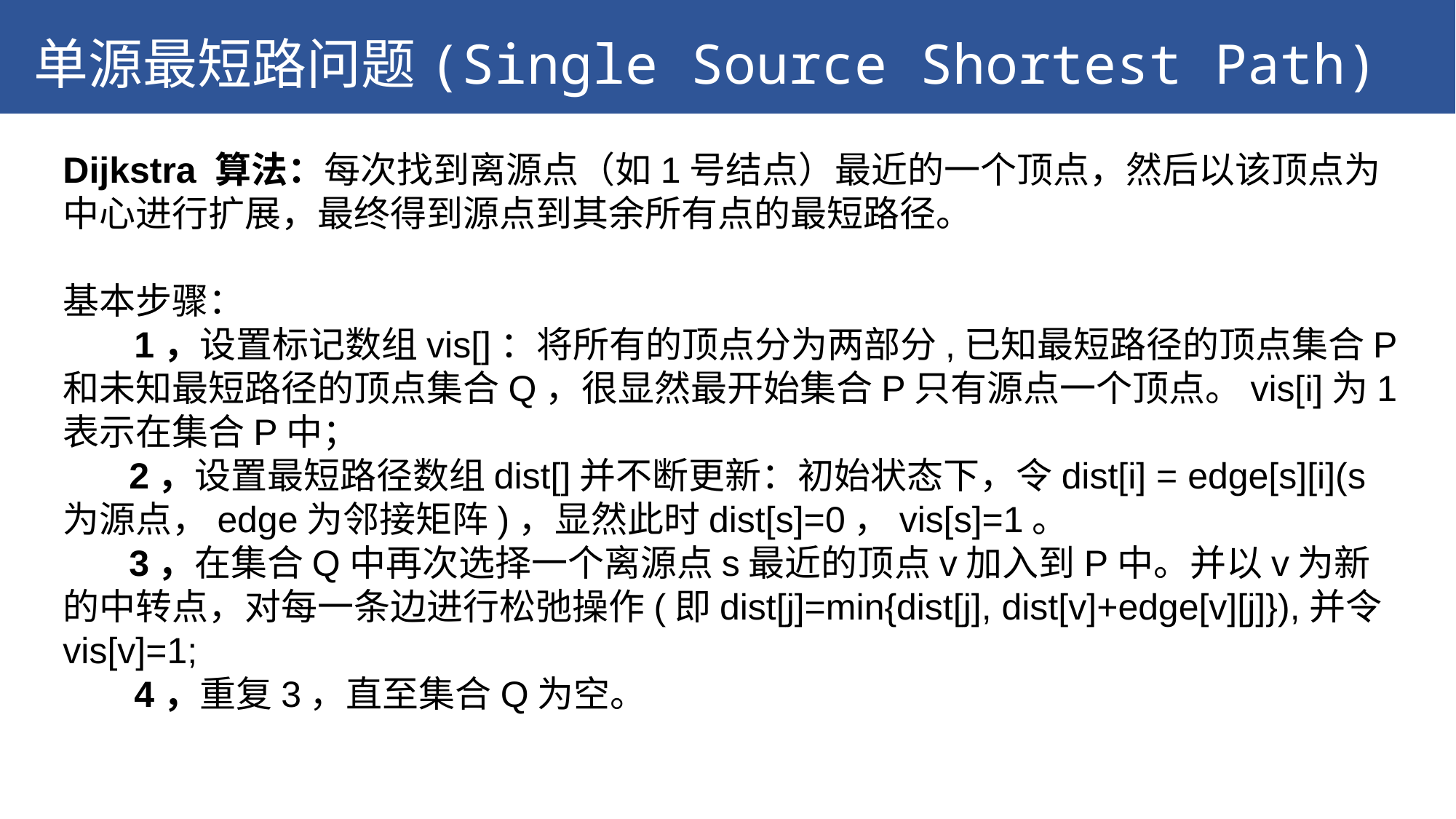

单源最短路问题(Single Source Shortest Path)
Dijkstra 算法：每次找到离源点（如1号结点）最近的一个顶点，然后以该顶点为中心进行扩展，最终得到源点到其余所有点的最短路径。
基本步骤：
       1，设置标记数组vis[]：将所有的顶点分为两部分,已知最短路径的顶点集合P和未知最短路径的顶点集合Q，很显然最开始集合P只有源点一个顶点。vis[i]为1表示在集合P中；
       2，设置最短路径数组dist[]并不断更新：初始状态下，令dist[i] = edge[s][i](s为源点，edge为邻接矩阵)，显然此时dist[s]=0，vis[s]=1。
       3，在集合Q中再次选择一个离源点s最近的顶点v加入到P中。并以v为新的中转点，对每一条边进行松弛操作(即dist[j]=min{dist[j], dist[v]+edge[v][j]}),并令vis[v]=1;
       4，重复3，直至集合Q为空。